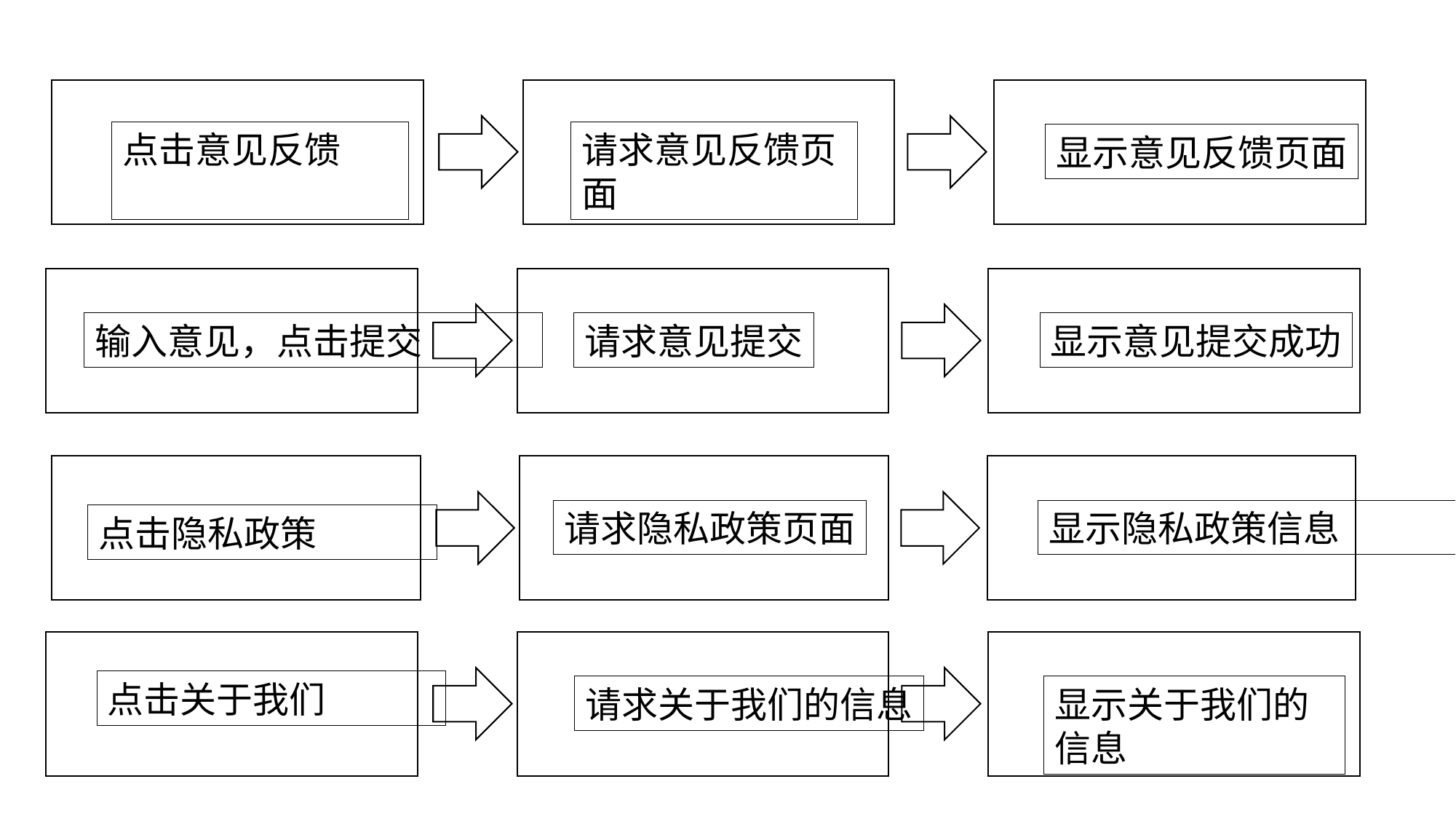

点击意见反馈
请求意见反馈页面
显示意见反馈页面

输入意见，点击提交
请求意见提交
显示意见提交成功

请求隐私政策页面
显示隐私政策信息
点击隐私政策

点击关于我们
显示关于我们的信息
请求关于我们的信息